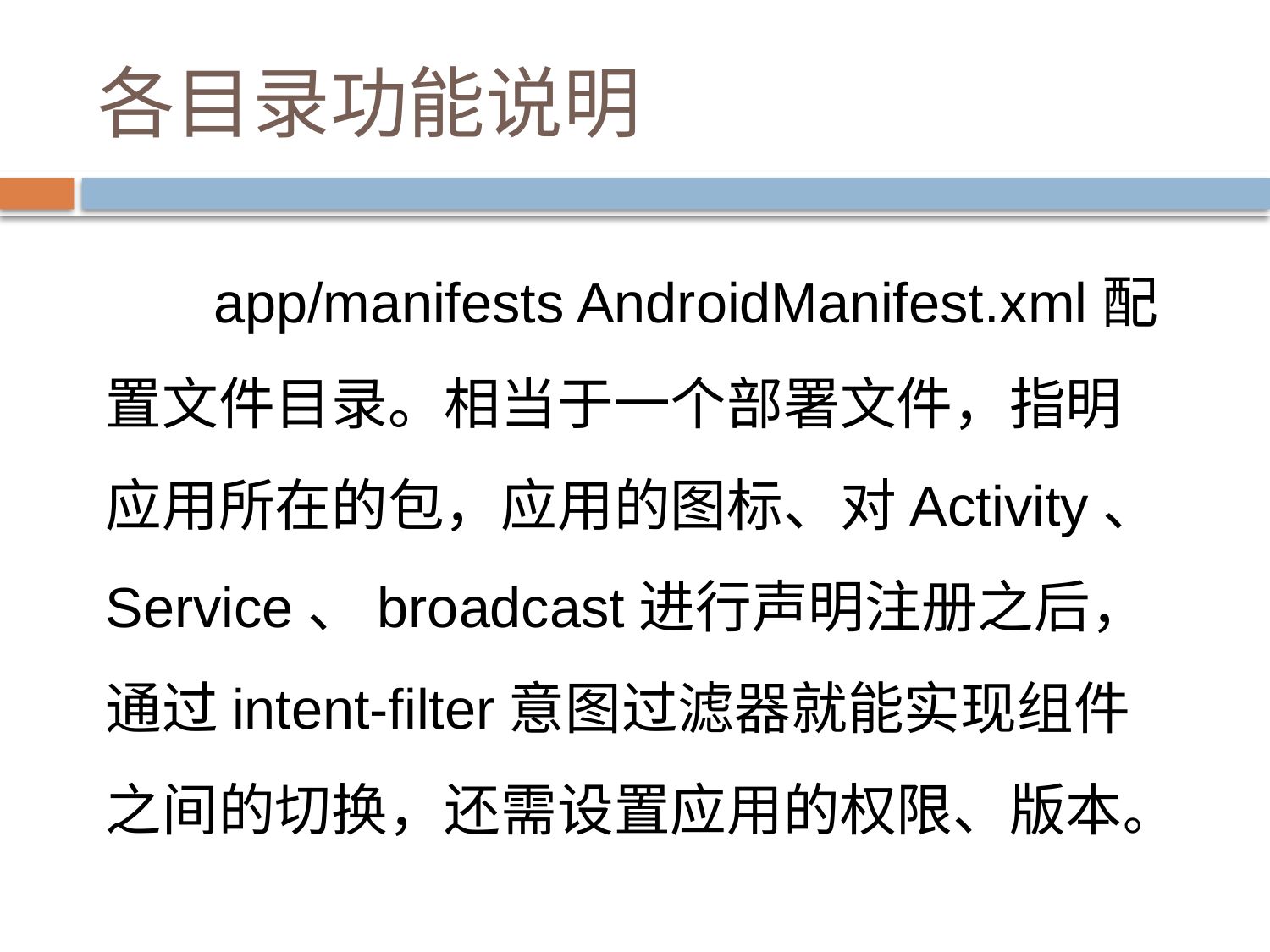

# 各目录功能说明
app/manifests AndroidManifest.xml配置文件目录。相当于一个部署文件，指明应用所在的包，应用的图标、对Activity、Service、broadcast进行声明注册之后，通过intent-filter意图过滤器就能实现组件之间的切换，还需设置应用的权限、版本。